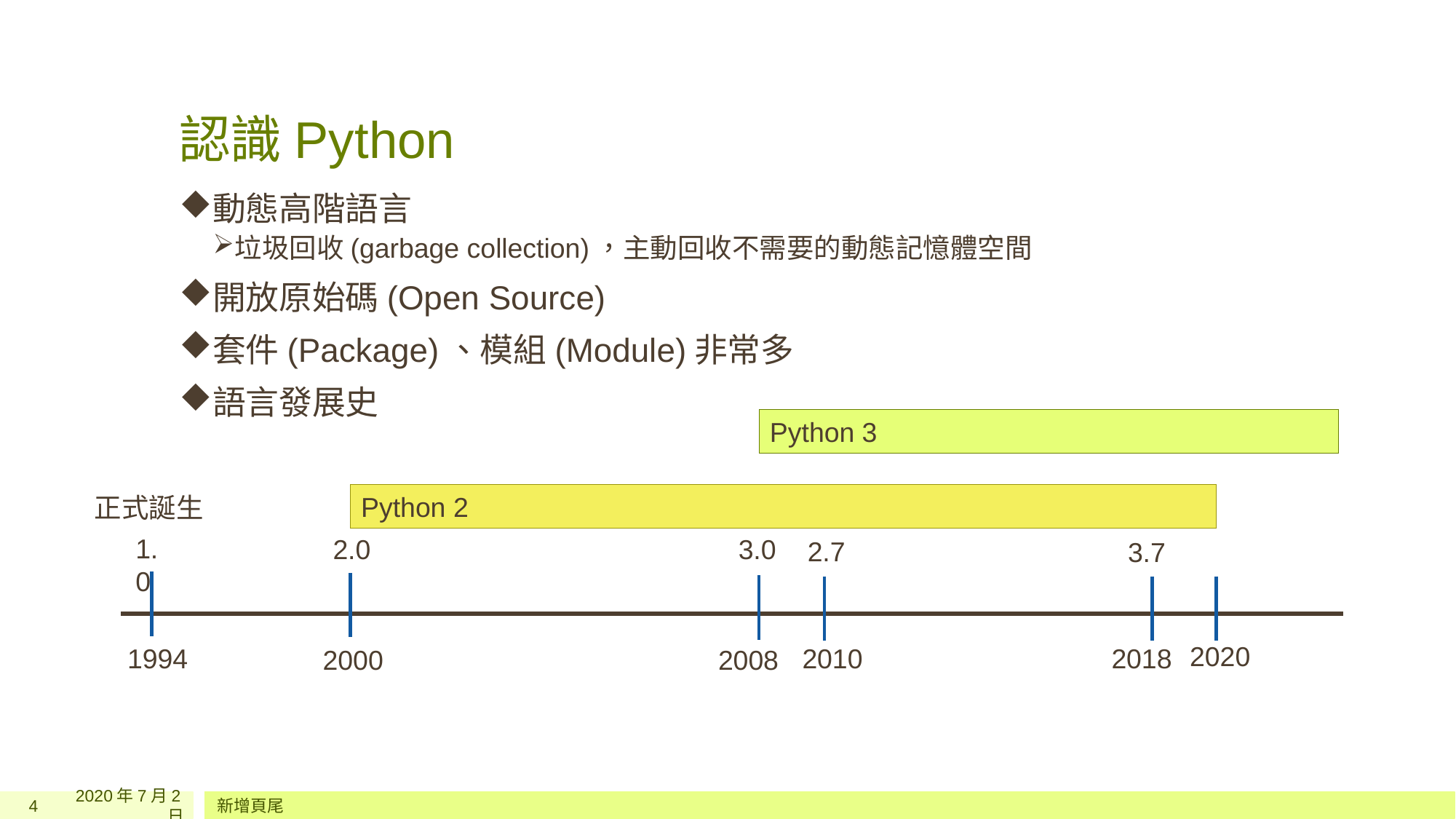

# 認識Python
動態高階語言
垃圾回收(garbage collection)，主動回收不需要的動態記憶體空間
開放原始碼(Open Source)
套件(Package)、模組(Module)非常多
語言發展史
Python 3
Python 2
正式誕生
1.0
2.0
3.0
2.7
3.7
2020
1994
2010
2018
2000
2008
4
2020年7月2日
新增頁尾